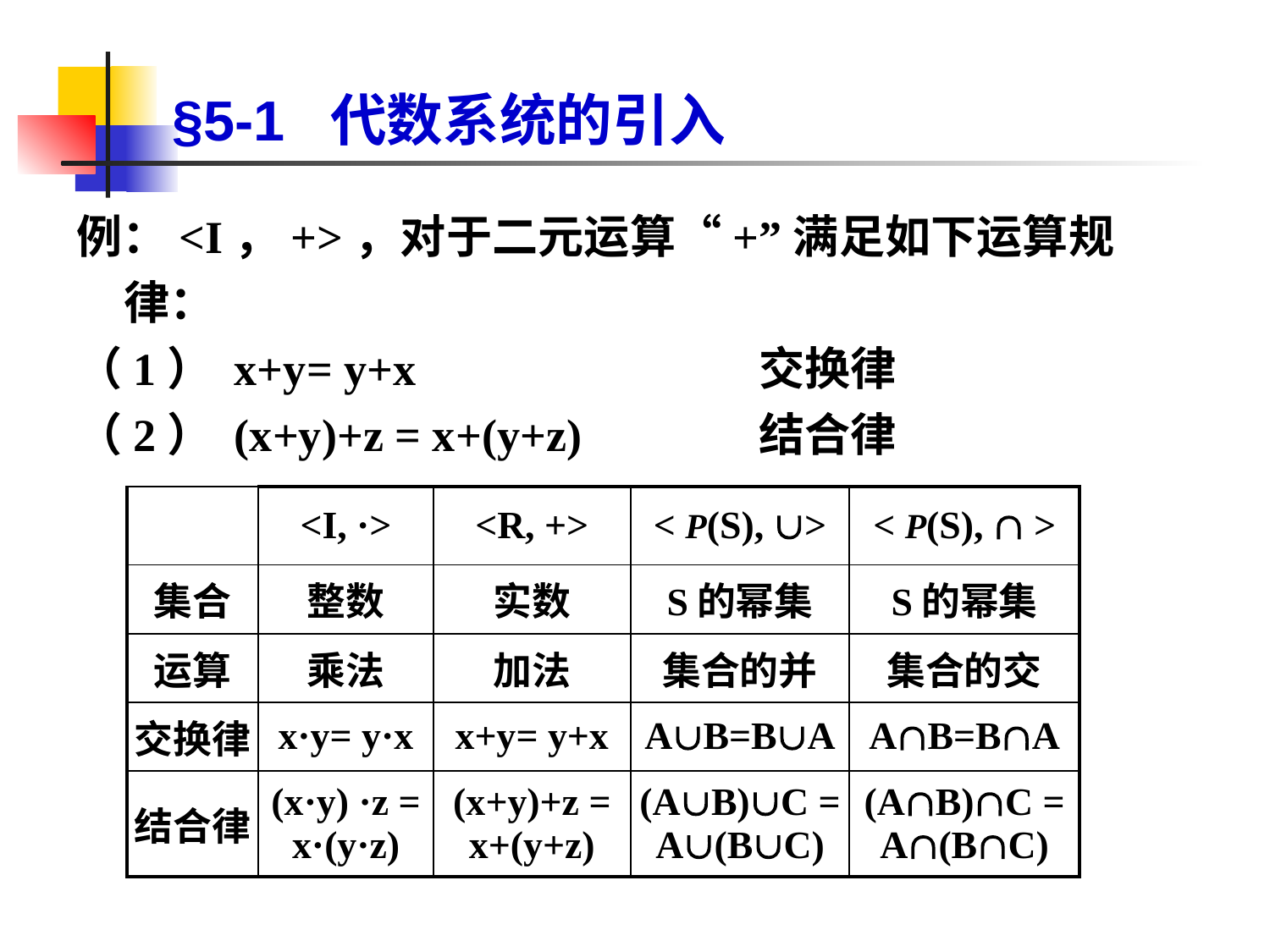

# §5-1  代数系统的引入
例：<I，+>，对于二元运算“+”满足如下运算规律：
（1） x+y= y+x                 		交换律
（2） (x+y)+z = x+(y+z)           	结合律
|  | <I, ·> | <R, +> | < P(S), ∪> | < P(S), ∩ > |
| --- | --- | --- | --- | --- |
| 集合 | 整数 | 实数 | S的幂集 | S的幂集 |
| 运算 | 乘法 | 加法 | 集合的并 | 集合的交 |
| 交换律 | x·y= y·x | x+y= y+x | A∪B=B∪A | A∩B=B∩A |
| 结合律 | (x·y) ·z = x·(y·z) | (x+y)+z = x+(y+z) | (A∪B)∪C = A∪(B∪C) | (A∩B)∩C = A∩(B∩C) |
8